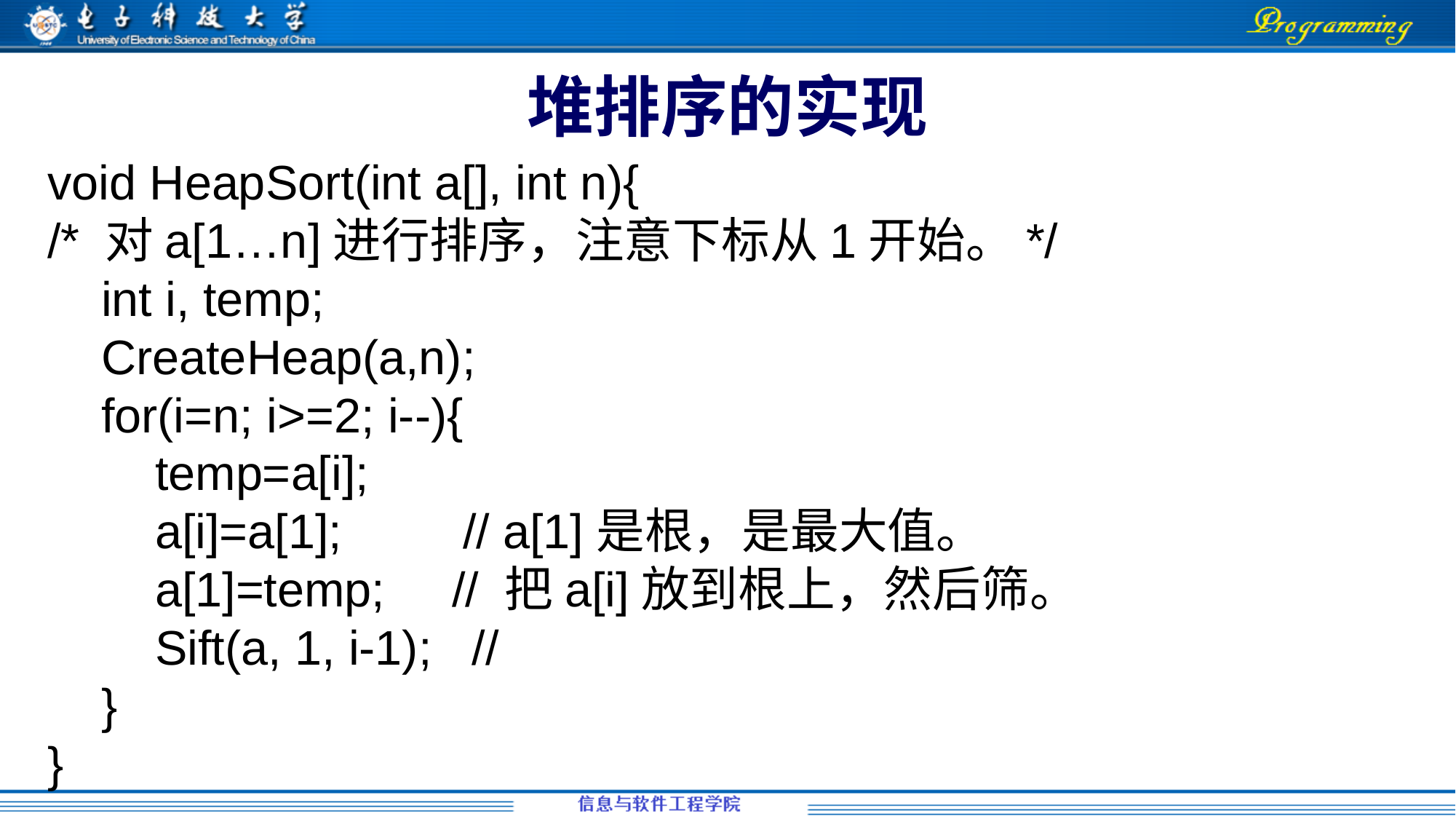

# 堆排序的实现
void HeapSort(int a[], int n){
/* 对a[1…n]进行排序，注意下标从1开始。*/
    int i, temp;
    CreateHeap(a,n);
    for(i=n; i>=2; i--){
        temp=a[i];
        a[i]=a[1];         // a[1]是根，是最大值。
        a[1]=temp;     // 把a[i]放到根上，然后筛。
        Sift(a, 1, i-1);   //
    }
}